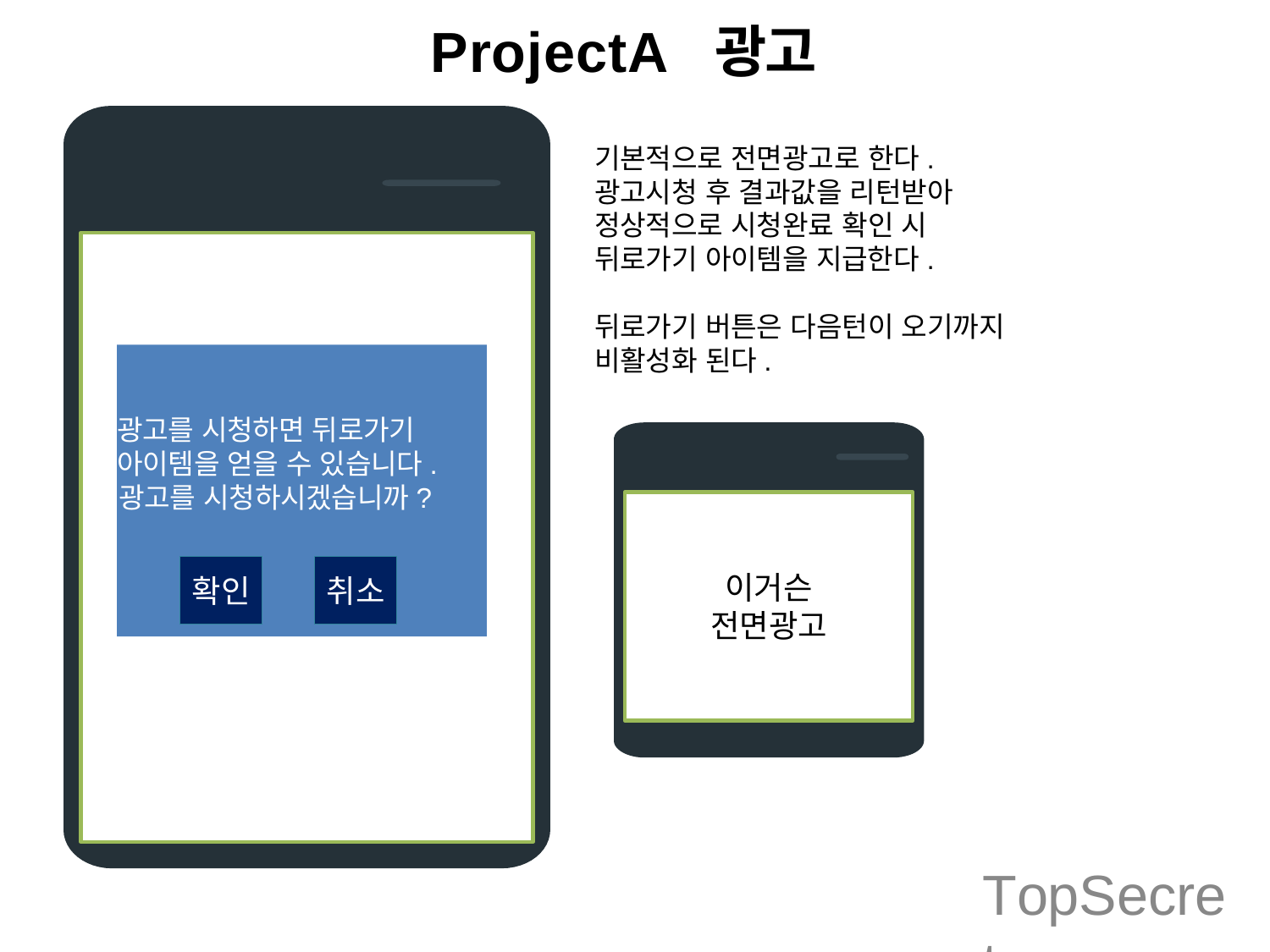

# ProjectA  광고

기본적으로 전면광고로 한다.
광고시청 후 결과값을 리턴받아 정상적으로 시청완료 확인 시
뒤로가기 아이템을 지급한다.

뒤로가기 버튼은 다음턴이 오기까지 비활성화 된다.

최종짂화캐릭터
IMG

광고를 시청하면 뒤로가기 아이템을 얻을 수 있습니다.
광고를 시청하시겠습니까?

이거슨
전면광고

취소
확인

TopSecret